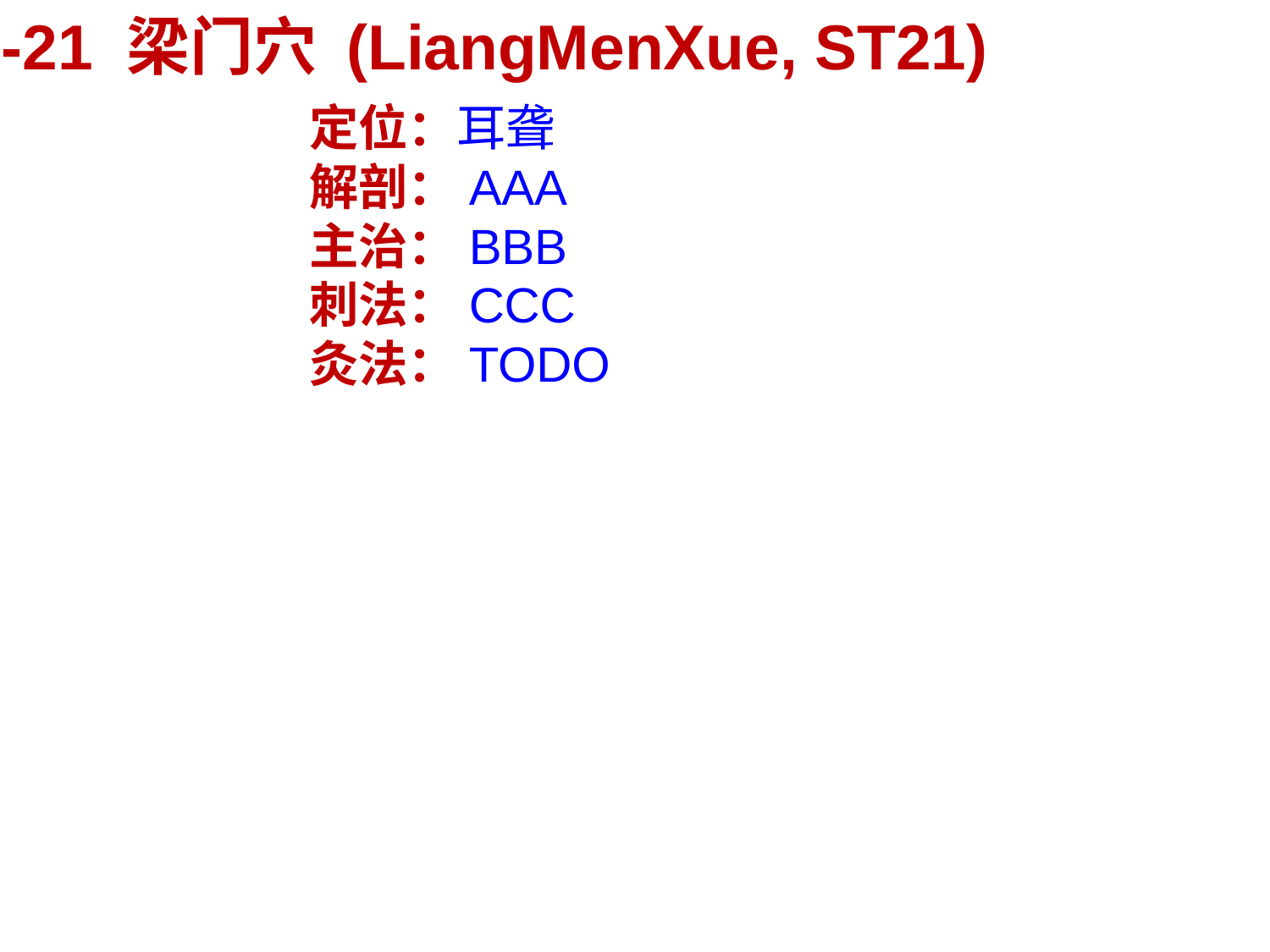

45-21 梁门穴 (LiangMenXue, ST21)
定位：耳聋
解剖：AAA
主治：BBB
刺法：CCC
灸法：TODO